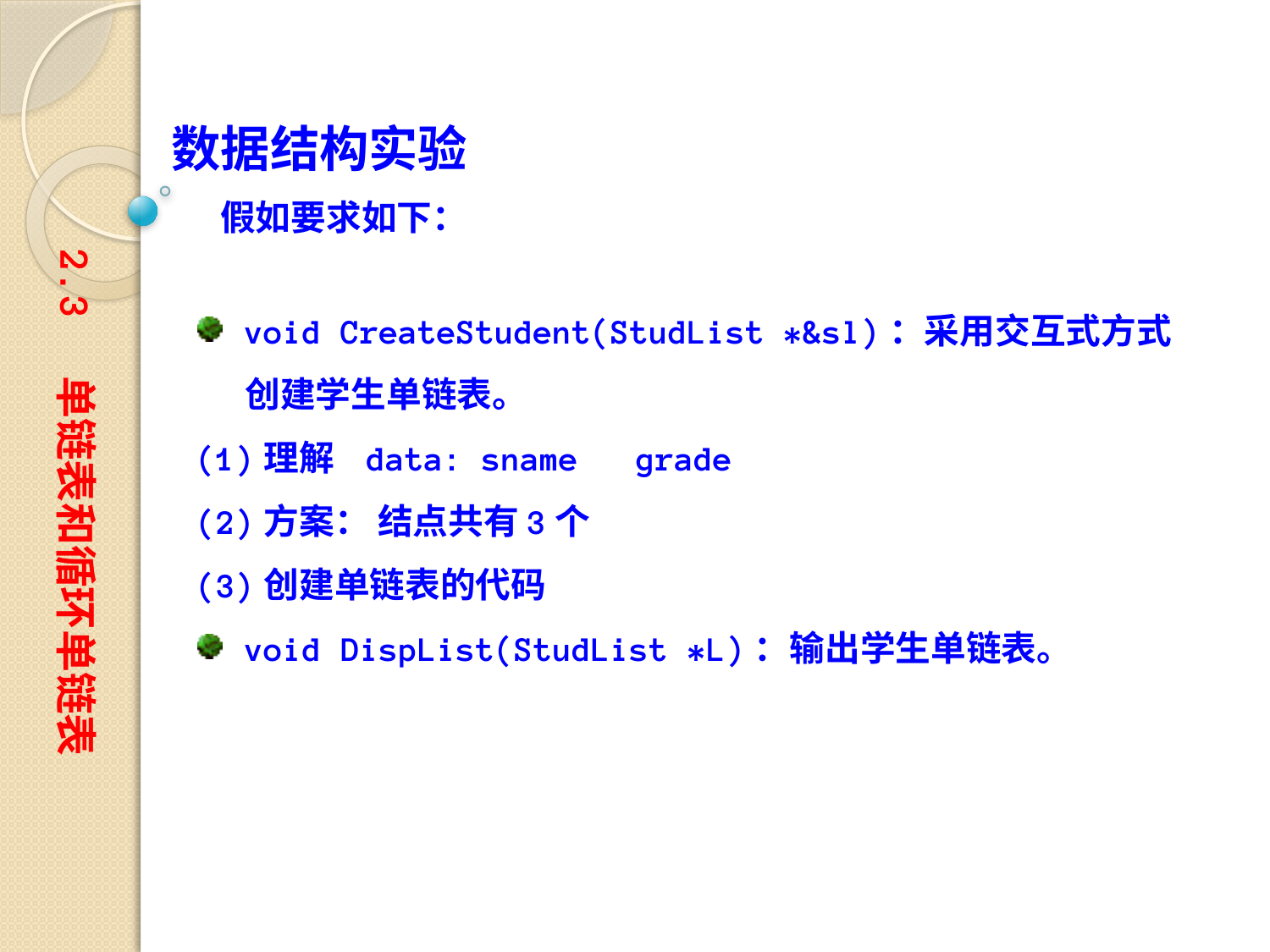

数据结构实验
     假如要求如下：
2.3  单链表和循环单链表
void CreateStudent(StudList *&sl)：采用交互式方式创建学生单链表。
(1)理解   data: sname   grade
(2)方案： 结点共有3个
(3)创建单链表的代码
void DispList(StudList *L)：输出学生单链表。